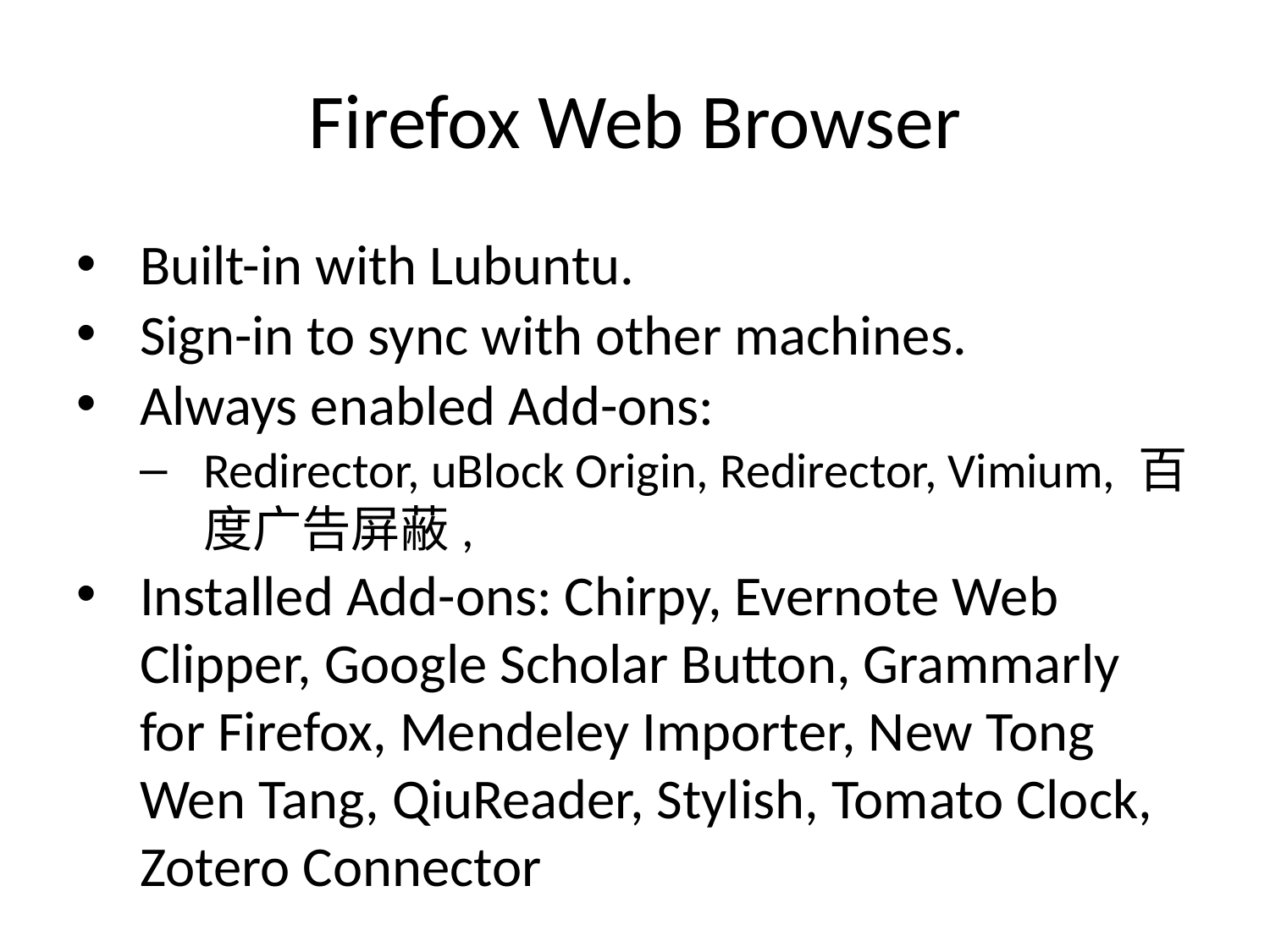

# Firefox Web Browser
Built-in with Lubuntu.
Sign-in to sync with other machines.
Always enabled Add-ons:
Redirector, uBlock Origin, Redirector, Vimium, 百度广告屏蔽,
Installed Add-ons: Chirpy, Evernote Web Clipper, Google Scholar Button, Grammarly for Firefox, Mendeley Importer, New Tong Wen Tang, QiuReader, Stylish, Tomato Clock, Zotero Connector